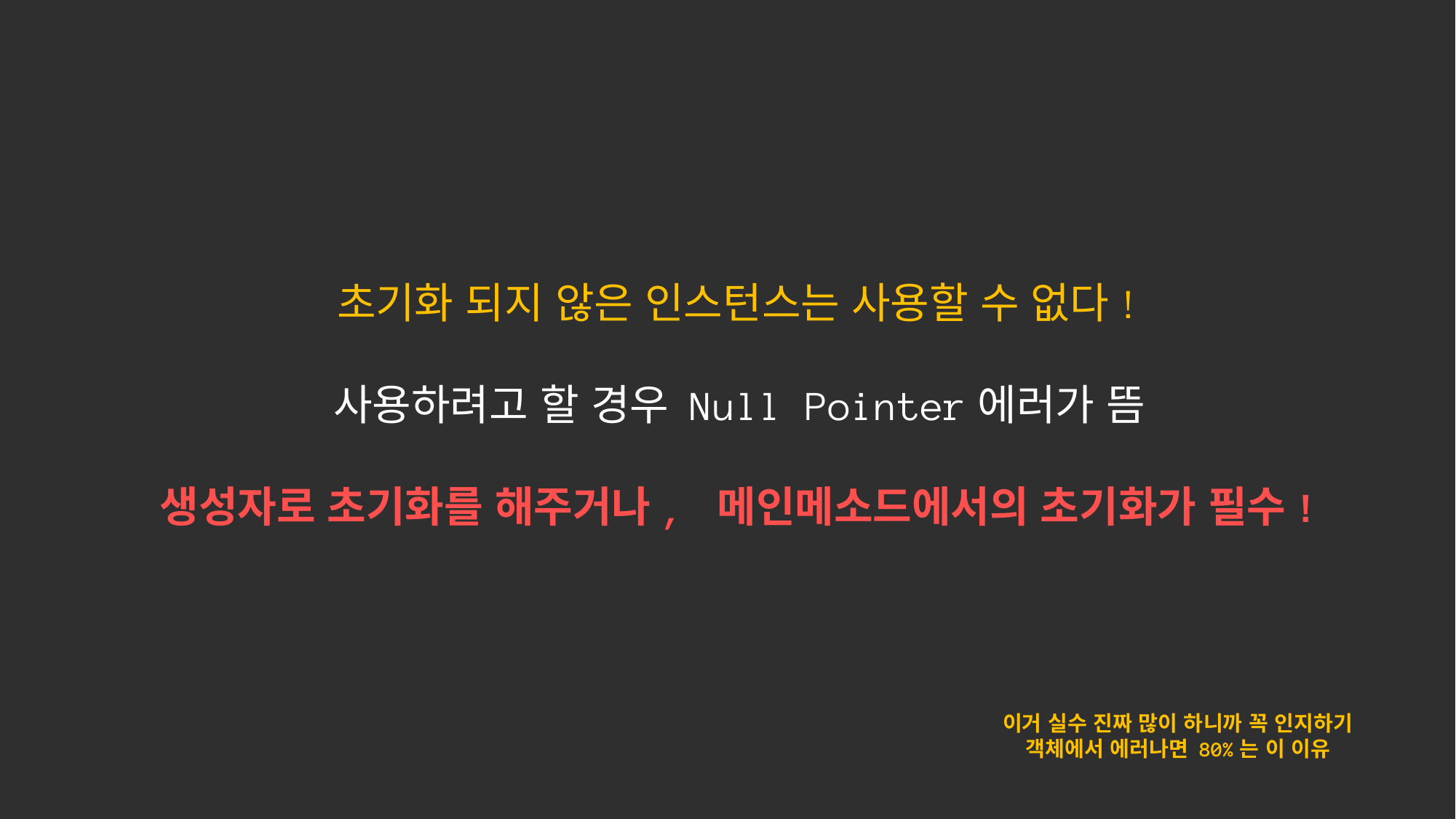

초기화 되지 않은 인스턴스는 사용할 수 없다!

사용하려고 할 경우 Null Pointer에러가 뜸

생성자로 초기화를 해주거나, 메인메소드에서의 초기화가 필수!
이거 실수 진짜 많이 하니까 꼭 인지하기
객체에서 에러나면 80%는 이 이유